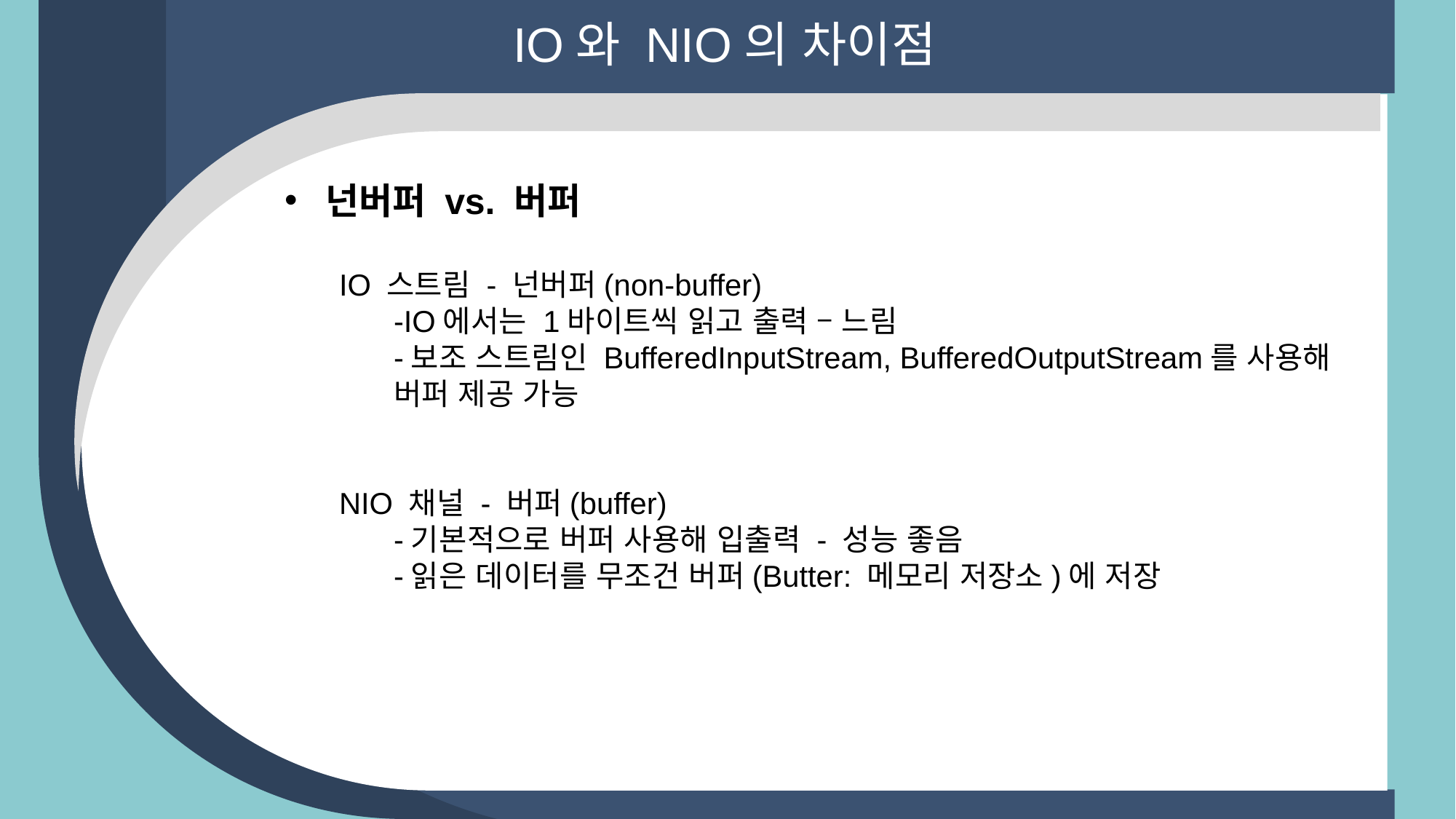

IO와 NIO의 차이점
넌버퍼 vs. 버퍼

IO 스트림 - 넌버퍼(non-buffer)
-IO에서는 1바이트씩 읽고 출력 – 느림
-보조 스트림인 BufferedInputStream, BufferedOutputStream를 사용해 버퍼 제공 가능

NIO 채널 - 버퍼(buffer)
-기본적으로 버퍼 사용해 입출력 - 성능 좋음
-읽은 데이터를 무조건 버퍼(Butter: 메모리 저장소)에 저장